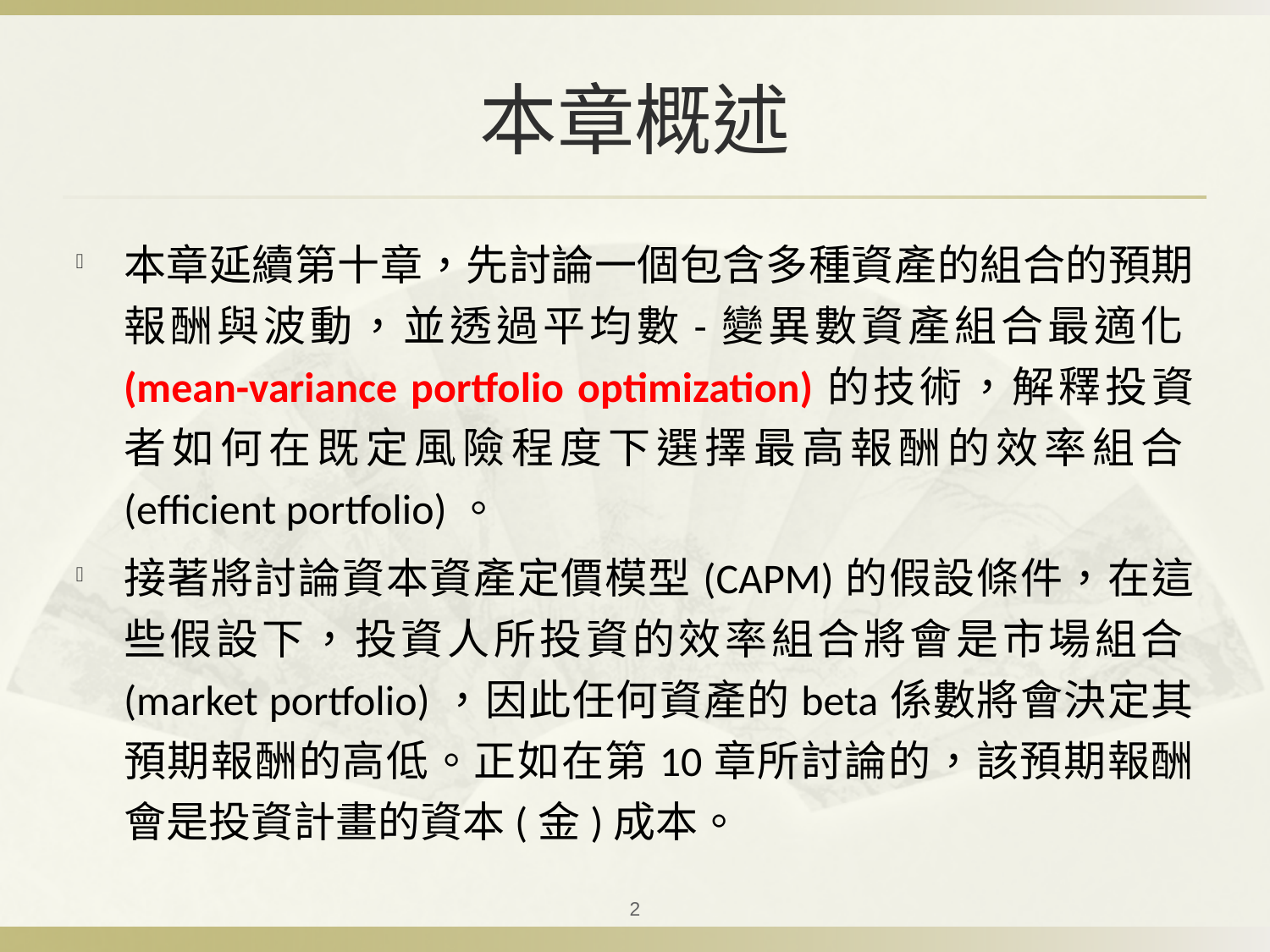

# 本章概述
本章延續第十章，先討論一個包含多種資產的組合的預期報酬與波動，並透過平均數-變異數資產組合最適化(mean-variance portfolio optimization)的技術，解釋投資者如何在既定風險程度下選擇最高報酬的效率組合(efficient portfolio)。
接著將討論資本資產定價模型(CAPM)的假設條件，在這些假設下，投資人所投資的效率組合將會是市場組合(market portfolio)，因此任何資產的beta係數將會決定其預期報酬的高低。正如在第10章所討論的，該預期報酬會是投資計畫的資本(金)成本。

2